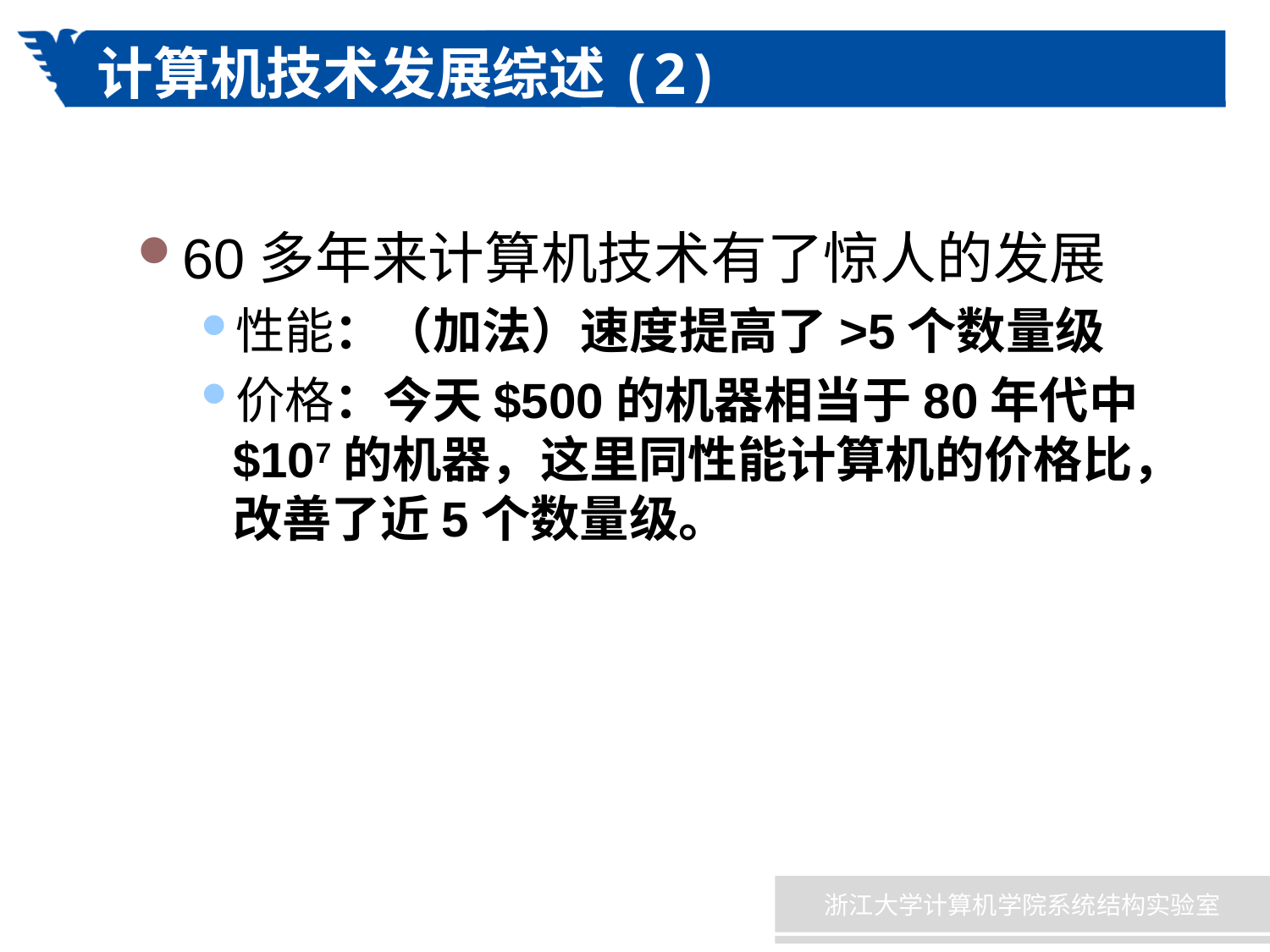

# 计算机技术发展综述(2)
60多年来计算机技术有了惊人的发展
性能：（加法）速度提高了>5个数量级
价格：今天$500的机器相当于80年代中$107的机器，这里同性能计算机的价格比，改善了近5个数量级。